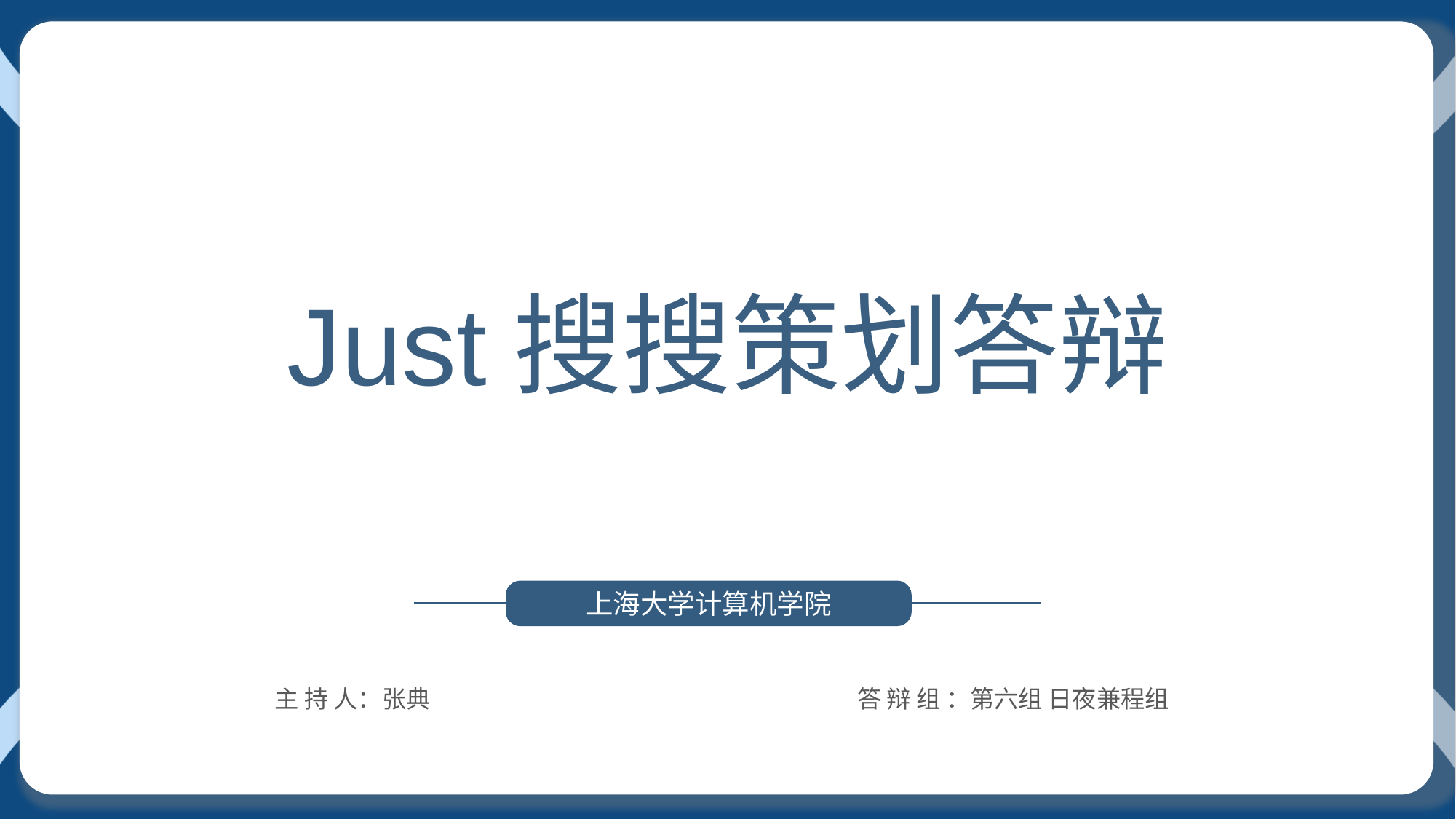

Just搜搜策划答辩
上海大学计算机学院

主 持 人：张典
答 辩 组 ：第六组 日夜兼程组